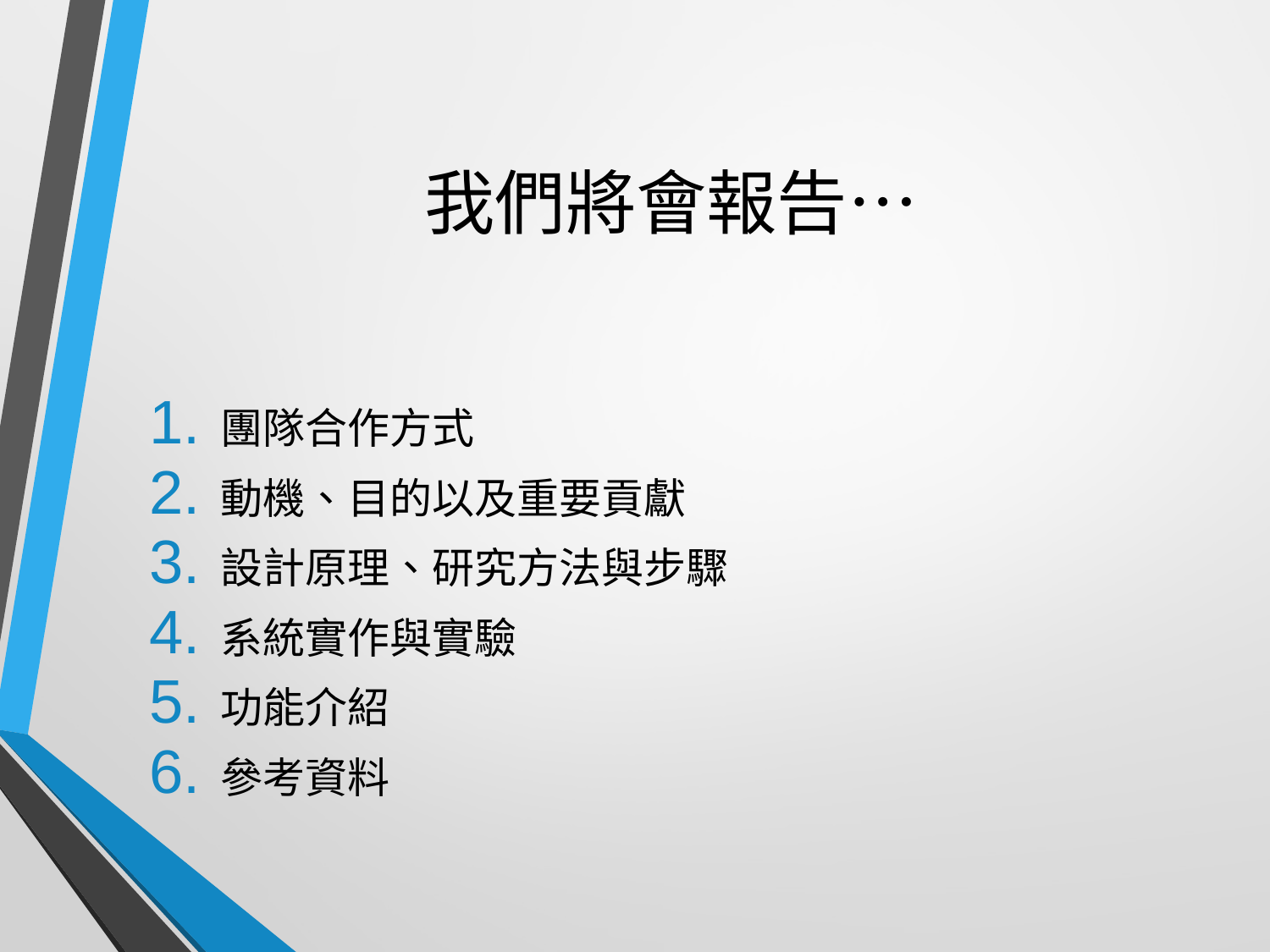

# 我們將會報告…
團隊合作方式
動機、目的以及重要貢獻
設計原理、研究方法與步驟
系統實作與實驗
功能介紹
參考資料